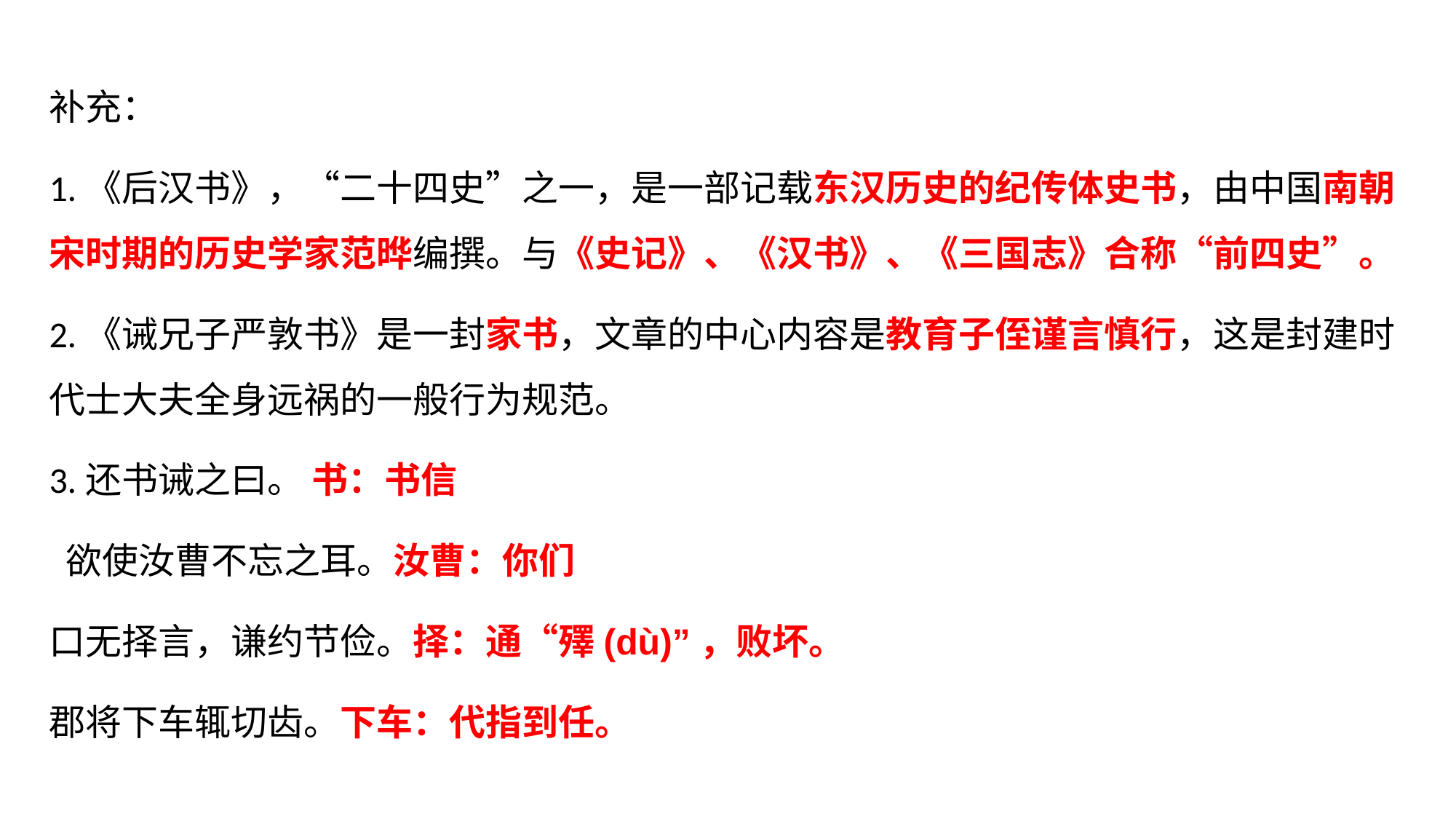

补充：
1.《后汉书》，“二十四史”之一，是一部记载东汉历史的纪传体史书，由中国南朝宋时期的历史学家范晔编撰。与《史记》、《汉书》、《三国志》合称“前四史”。
2.《诫兄子严敦书》是一封家书，文章的中心内容是教育子侄谨言慎行，这是封建时代士大夫全身远祸的一般行为规范。
3.还书诫之曰。 书：书信
 欲使汝曹不忘之耳。汝曹：你们
口无择言，谦约节俭。择：通“殬(dù)”，败坏。
郡将下车辄切齿。下车：代指到任。